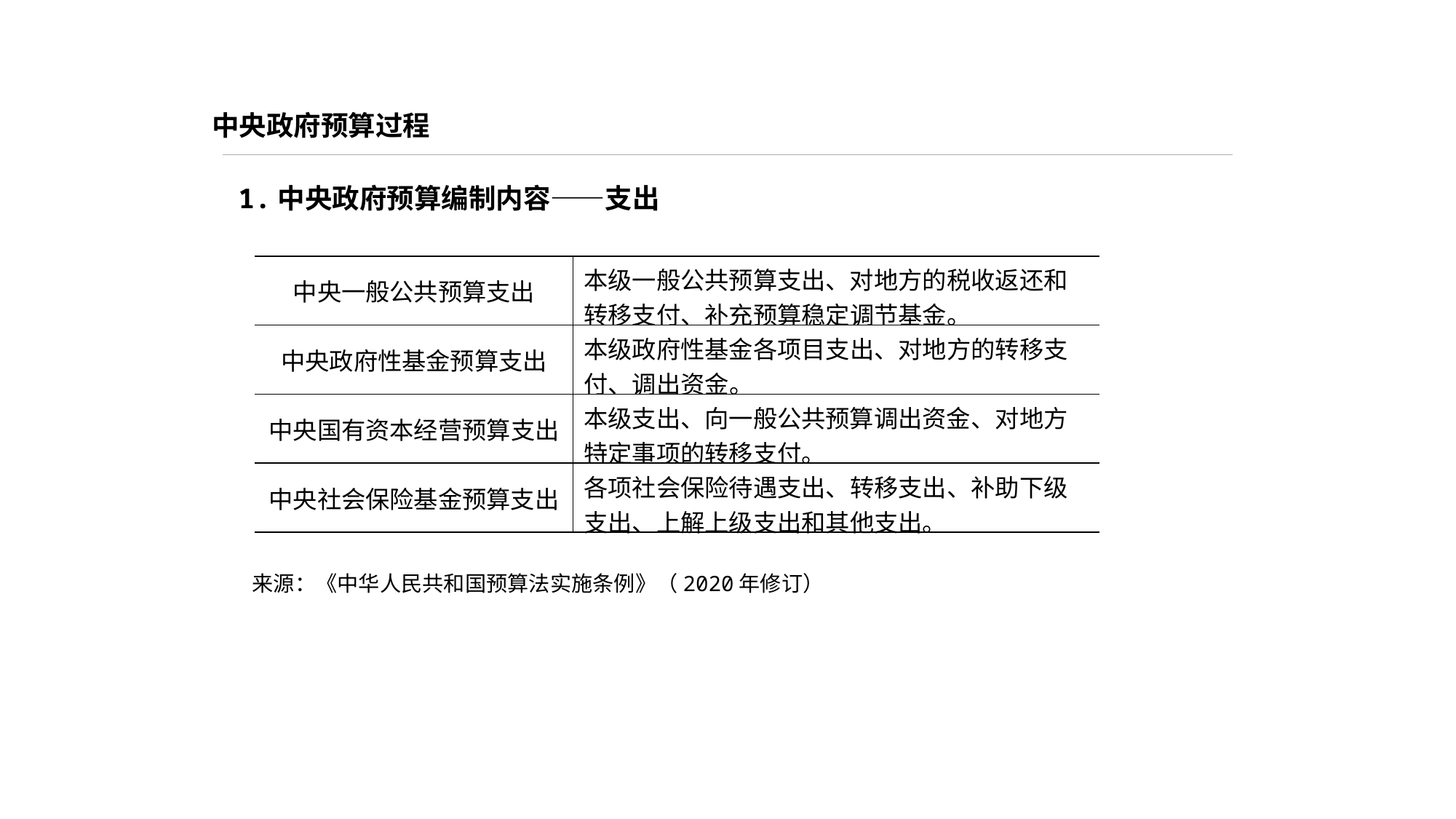

中央政府预算过程
1.中央政府预算编制内容——支出
| 中央一般公共预算支出 | 本级一般公共预算支出、对地方的税收返还和转移支付、补充预算稳定调节基金。 |
| --- | --- |
| 中央政府性基金预算支出 | 本级政府性基金各项目支出、对地方的转移支付、调出资金。 |
| 中央国有资本经营预算支出 | 本级支出、向一般公共预算调出资金、对地方特定事项的转移支付。 |
| 中央社会保险基金预算支出 | 各项社会保险待遇支出、转移支出、补助下级支出、上解上级支出和其他支出。 |
来源：《中华人民共和国预算法实施条例》（2020年修订）